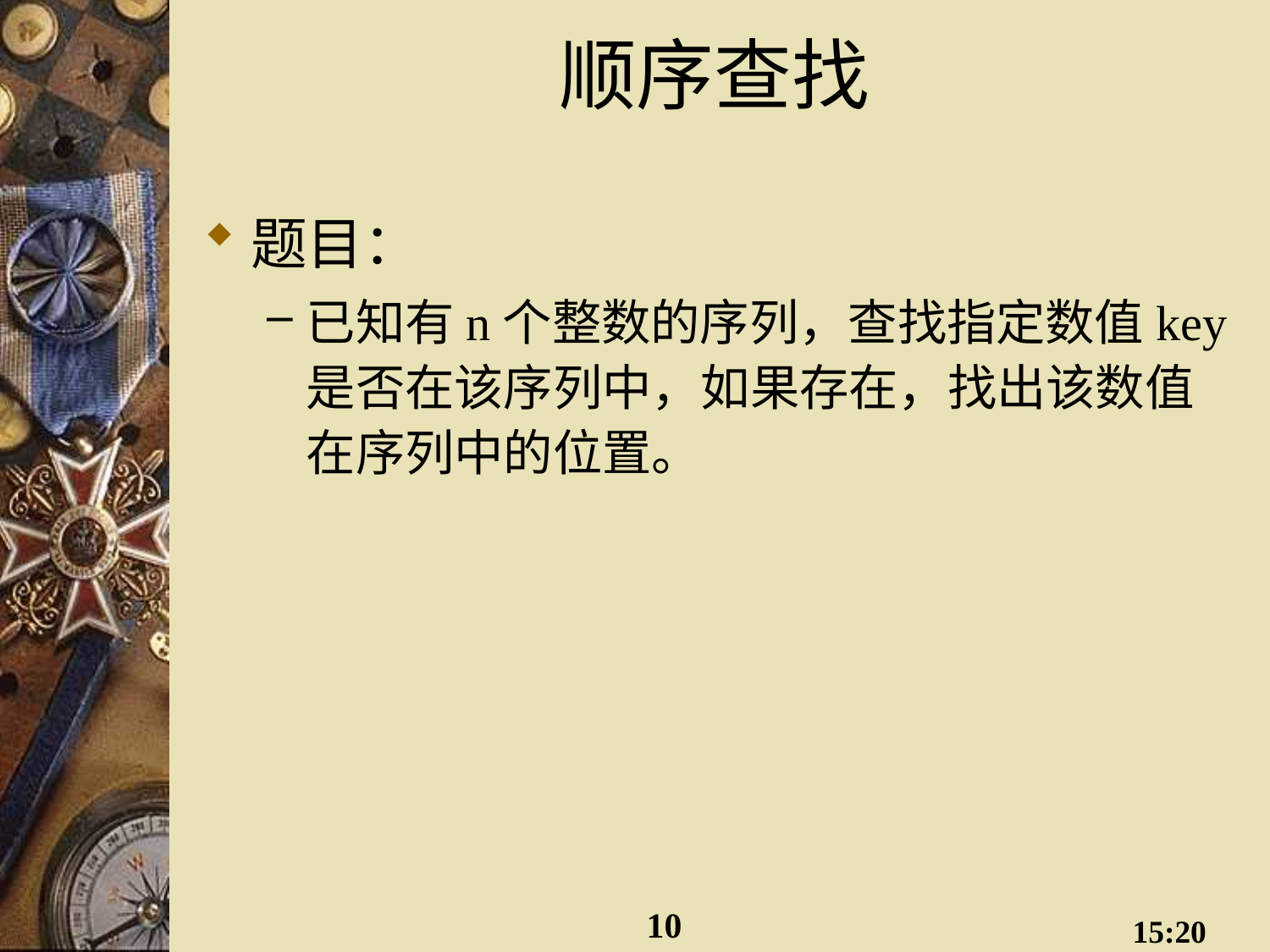

# 顺序查找
题目：
已知有n个整数的序列，查找指定数值key是否在该序列中，如果存在，找出该数值在序列中的位置。